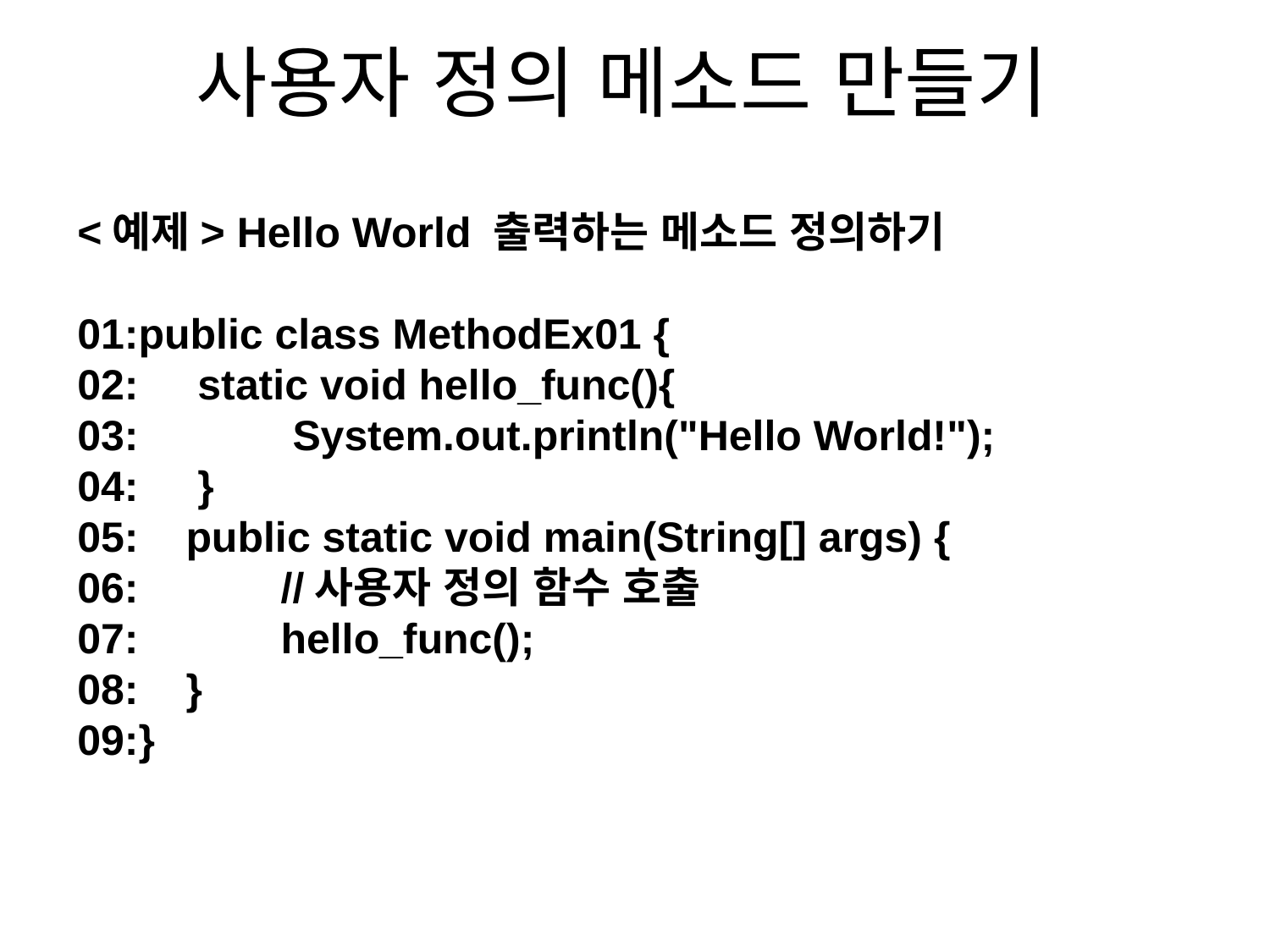

# 사용자 정의 메소드 만들기
<예제> Hello World 출력하는 메소드 정의하기

01:public class MethodEx01 {
02:     static void hello_func(){
03:             System.out.println("Hello World!");
04:     }
05:    public static void main(String[] args) {
06:            //사용자 정의 함수 호출
07:            hello_func();
08:    }
09:}